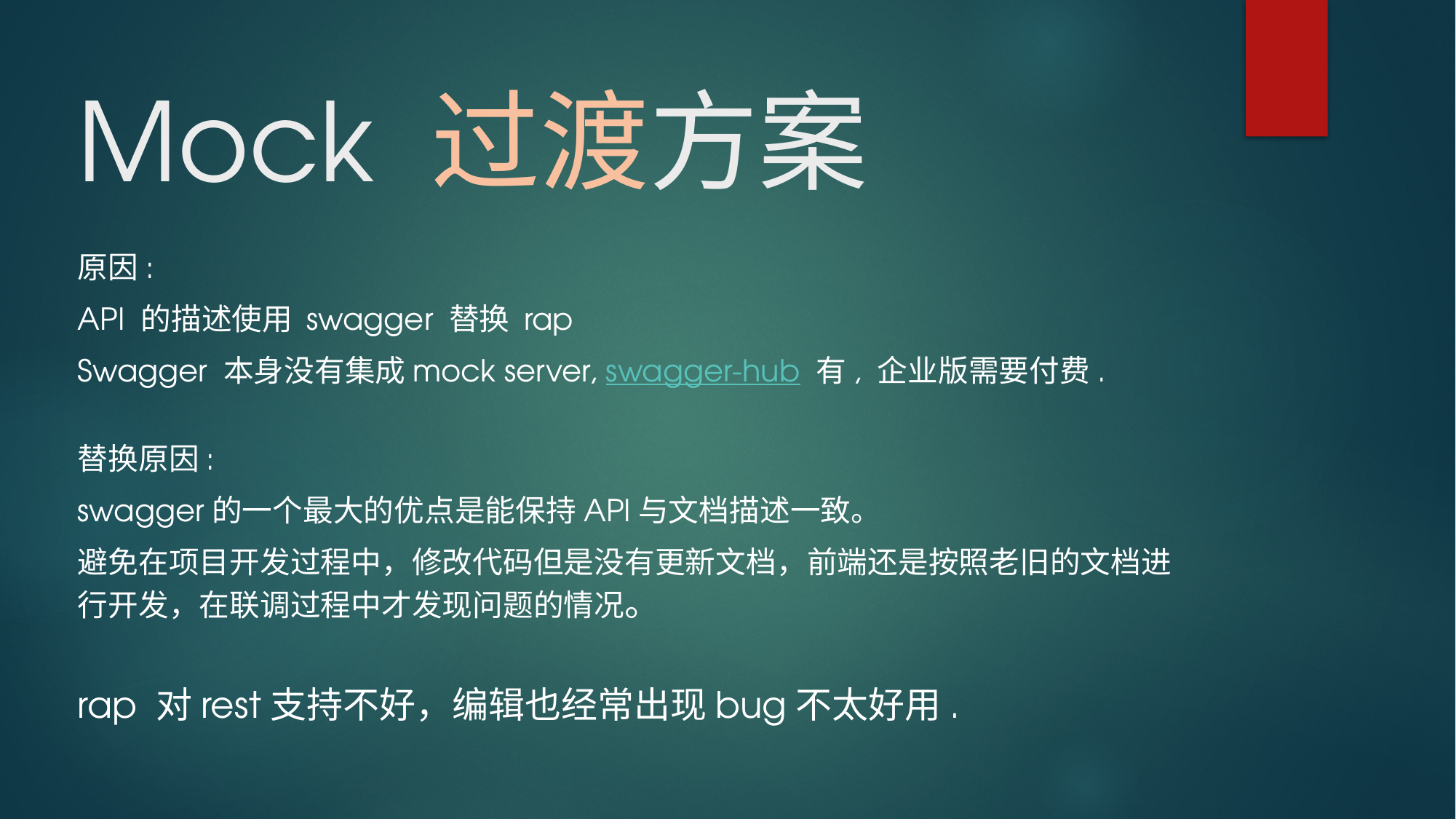

# Mock 过渡方案
原因:
API 的描述使用 swagger 替换 rap
Swagger 本身没有集成mock server, swagger-hub 有, 企业版需要付费.
替换原因:
swagger的一个最大的优点是能保持api与文档描述一致。
避免在项目开发过程中，修改代码但是没有更新文档，前端还是按照老旧的文档进行开发，在联调过程中才发现问题的情况。
rap 对rest支持不好，编辑也经常出现bug不太好用.